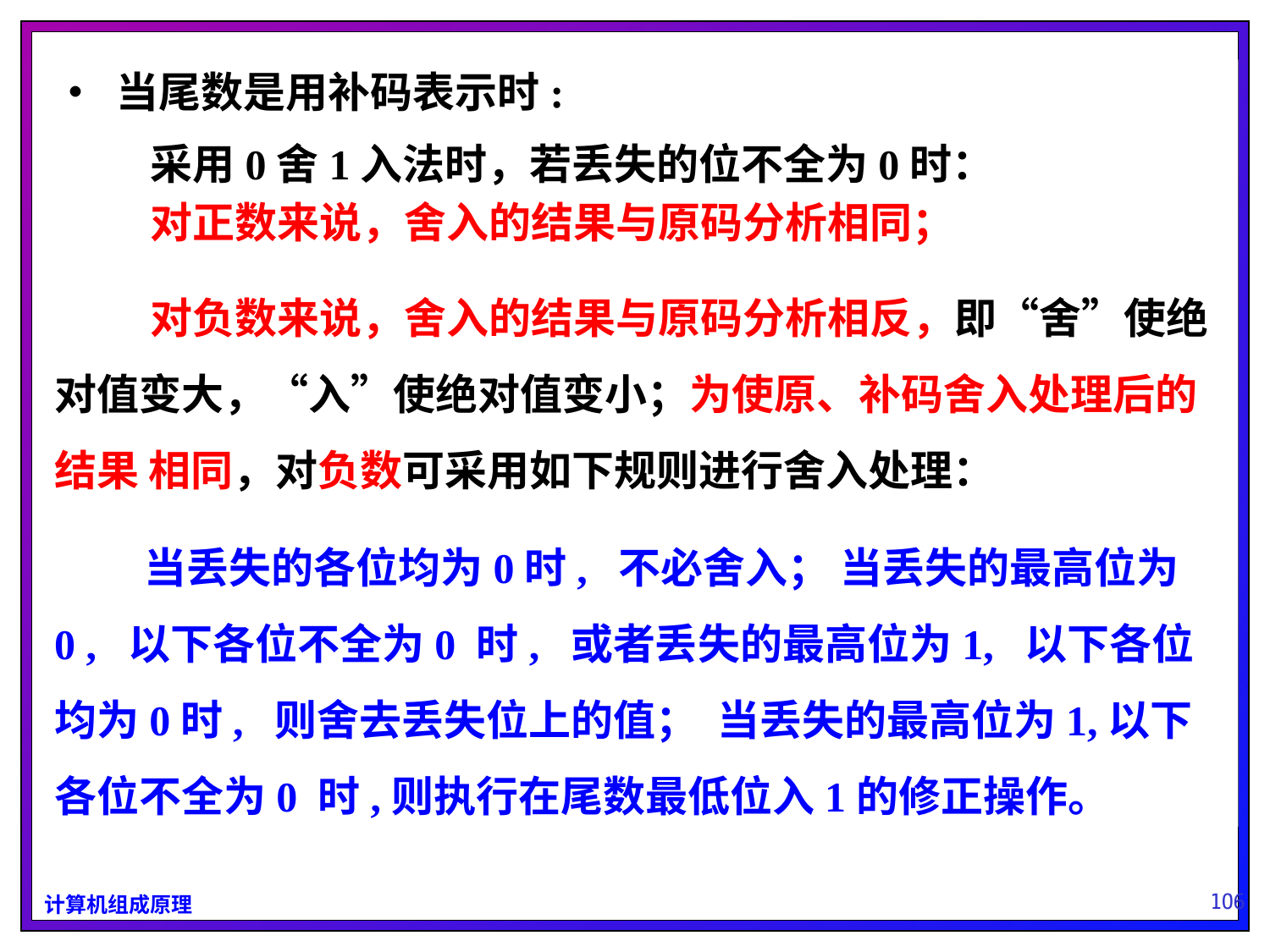

• 当尾数是用补码表示时:
         采用0舍1入法时，若丢失的位不全为0时：
         对正数来说，舍入的结果与原码分析相同；
         对负数来说，舍入的结果与原码分析相反，即“舍”使绝对值变大，“入”使绝对值变小；为使原、补码舍入处理后的结果 相同，对负数可采用如下规则进行舍入处理：
　     当丢失的各位均为0时,  不必舍入； 当丢失的最高位为0 ,  以下各位不全为0 时,  或者丢失的最高位为1,  以下各位均为0时,  则舍去丢失位上的值；  当丢失的最高位为1,以下各位不全为0 时,则执行在尾数最低位入1的修正操作。